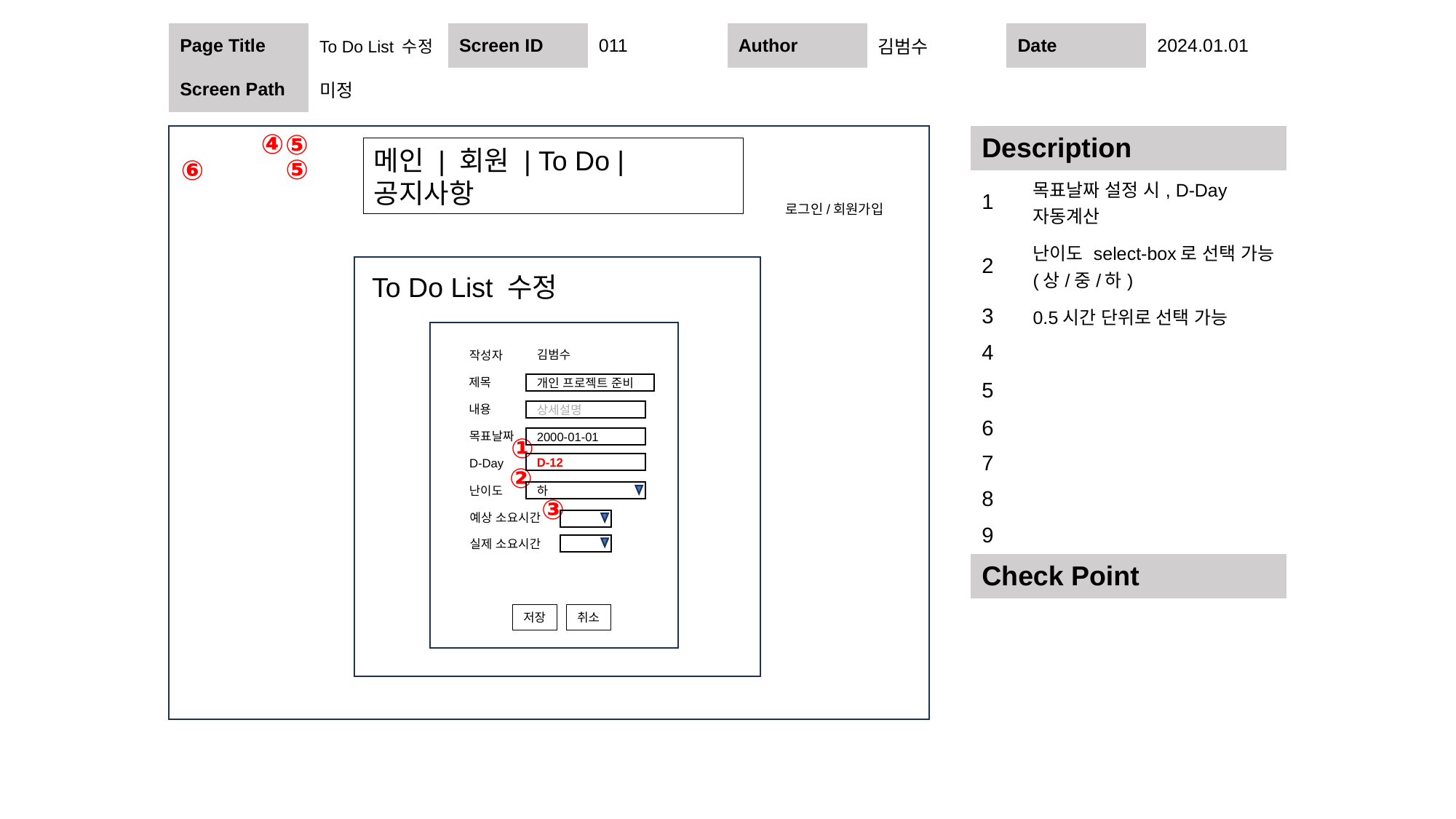

| Page Title | To Do List 수정 | Screen ID | 011 | Author | 김범수 | Date | 2024.01.01 |
| --- | --- | --- | --- | --- | --- | --- | --- |
| Screen Path | 미정 |  |  |  |  |  |  |
④
⑤

| Description |  |
| --- | --- |
| 1 | 목표날짜 설정 시, D-Day 자동계산 |
| 2 | 난이도 select-box로 선택 가능 (상/중/하) |
| 3 | 0.5시간 단위로 선택 가능 |
| 4 |  |
| 5 |  |
| 6 |  |
| 7 |  |
| 8 |  |
| 9 |  |
| Check Point |  |
|  |  |
메인 | 회원 | To Do | 공지사항
⑤
⑥
로그인/회원가입

To Do List 수정

작성자
김범수
제목
개인 프로젝트 준비
내용
상세설명
목표날짜
①
2000-01-01
D-Day
D-12
②
난이도
하

③
예상 소요시간

실제 소요시간

저장
취소